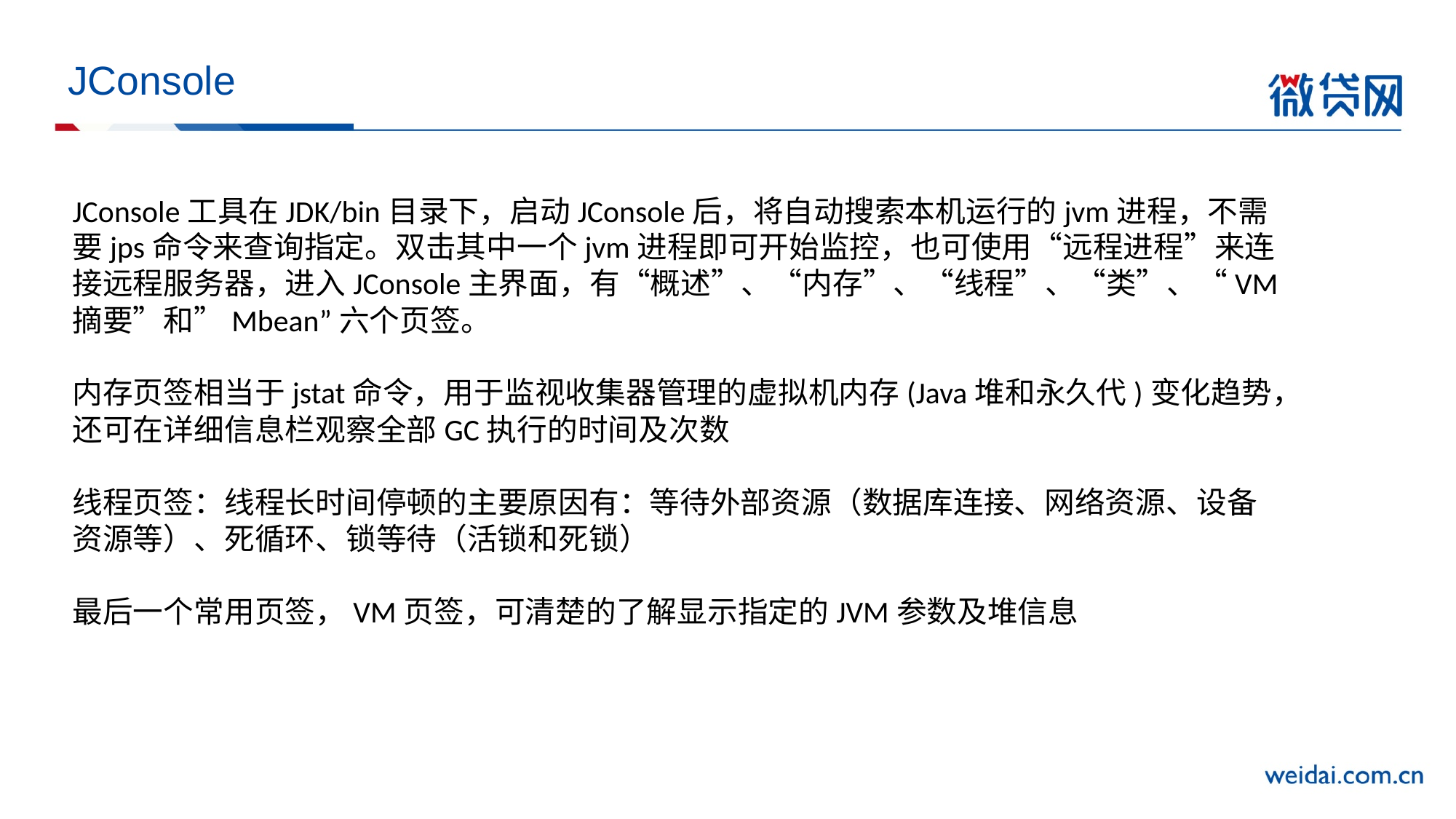

# JConsole
JConsole工具在JDK/bin目录下，启动JConsole后，将自动搜索本机运行的jvm进程，不需要jps命令来查询指定。双击其中一个jvm进程即可开始监控，也可使用“远程进程”来连接远程服务器，进入JConsole主界面，有“概述”、“内存”、“线程”、“类”、“VM摘要”和”Mbean”六个页签。

内存页签相当于jstat命令，用于监视收集器管理的虚拟机内存(Java堆和永久代)变化趋势，还可在详细信息栏观察全部GC执行的时间及次数

线程页签：线程长时间停顿的主要原因有：等待外部资源（数据库连接、网络资源、设备资源等）、死循环、锁等待（活锁和死锁）

最后一个常用页签，VM页签，可清楚的了解显示指定的JVM参数及堆信息